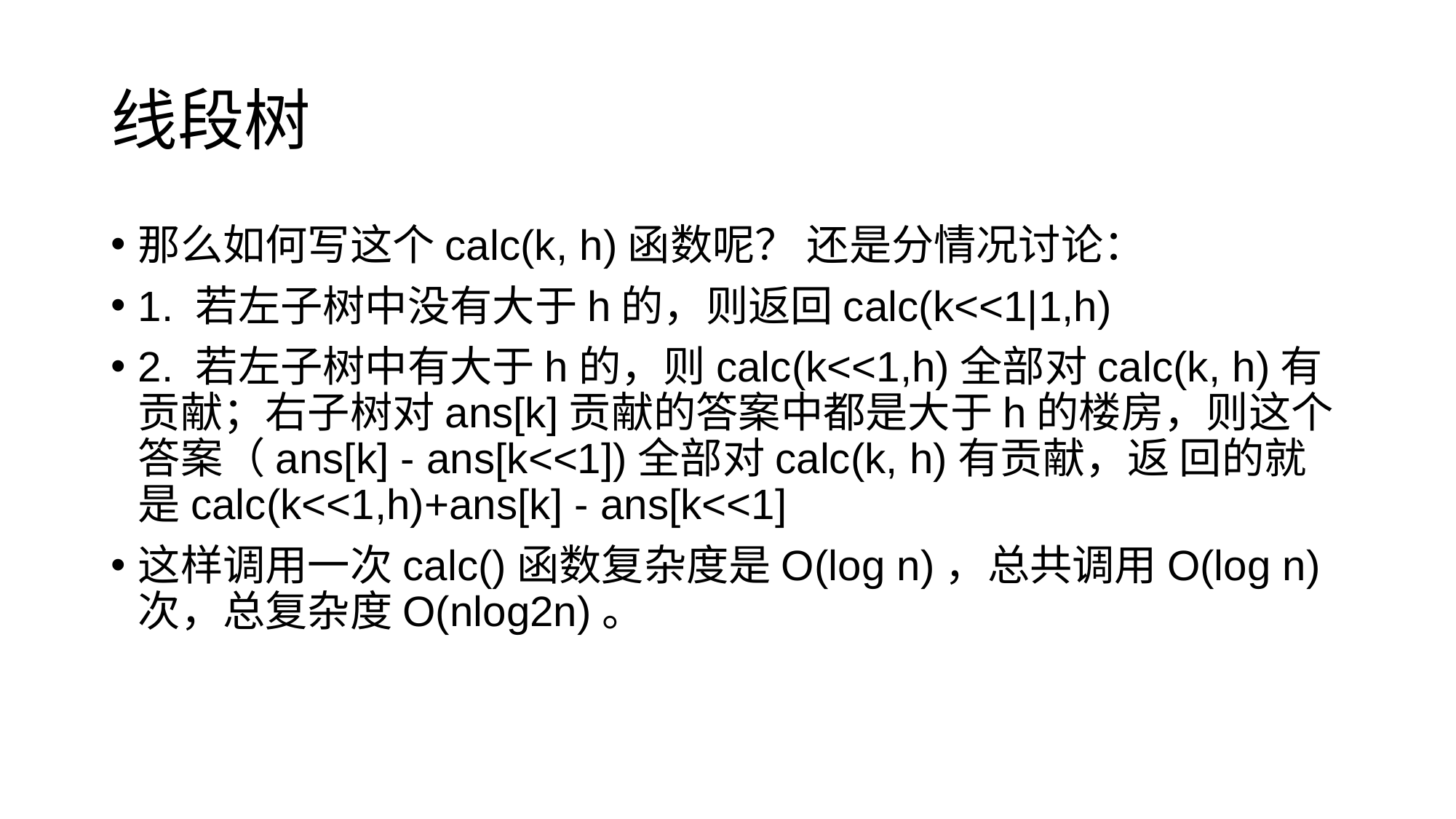

# 线段树
那么如何写这个calc(k, h)函数呢？ 还是分情况讨论：
1. 若左⼦树中没有⼤于h的，则返回calc(k<<1|1,h)
2. 若左⼦树中有⼤于h的，则calc(k<<1,h)全部对calc(k, h)有 贡献；右⼦树对ans[k]贡献的答案中都是⼤于h的楼房，则这个 答案（ans[k] - ans[k<<1])全部对calc(k, h)有贡献，返 回的就是calc(k<<1,h)+ans[k] - ans[k<<1]
这样调⽤⼀次calc()函数复杂度是O(log n)，总共调⽤O(log n) 次，总复杂度O(nlog2n)。